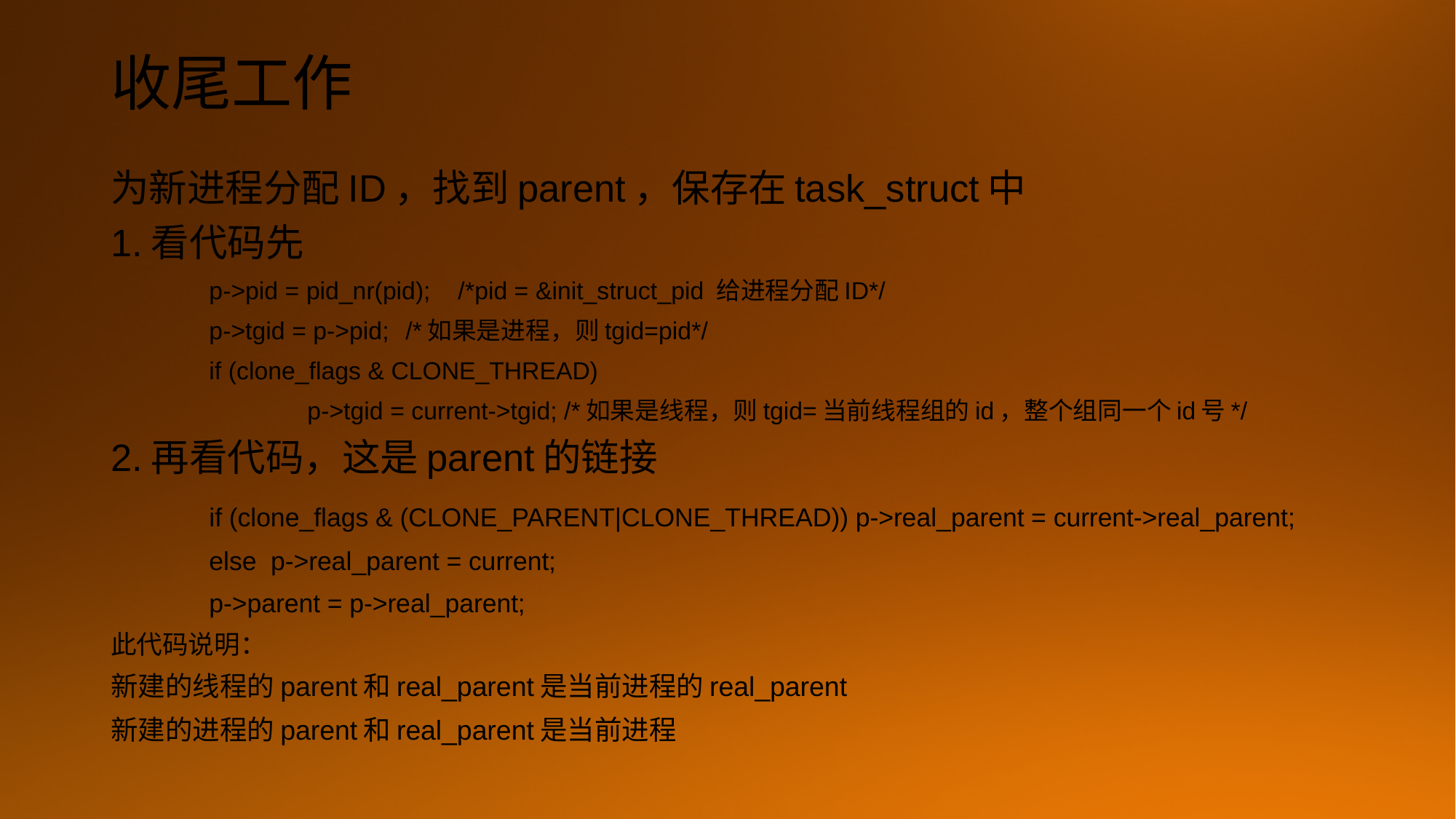

# 收尾工作
为新进程分配ID，找到parent，保存在task_struct中
1.看代码先
	p->pid = pid_nr(pid);    /*pid = &init_struct_pid 给进程分配ID*/
	p->tgid = p->pid;	/*如果是进程，则tgid=pid*/
	if (clone_flags & CLONE_THREAD)
		p->tgid = current->tgid; /*如果是线程，则tgid=当前线程组的id，整个组同一个id号*/
2.再看代码，这是parent的链接
	if (clone_flags & (CLONE_PARENT|CLONE_THREAD)) p->real_parent = current->real_parent;
	else  p->real_parent = current;
	p->parent = p->real_parent;
此代码说明：
新建的线程的parent和real_parent是当前进程的real_parent
新建的进程的parent和real_parent是当前进程